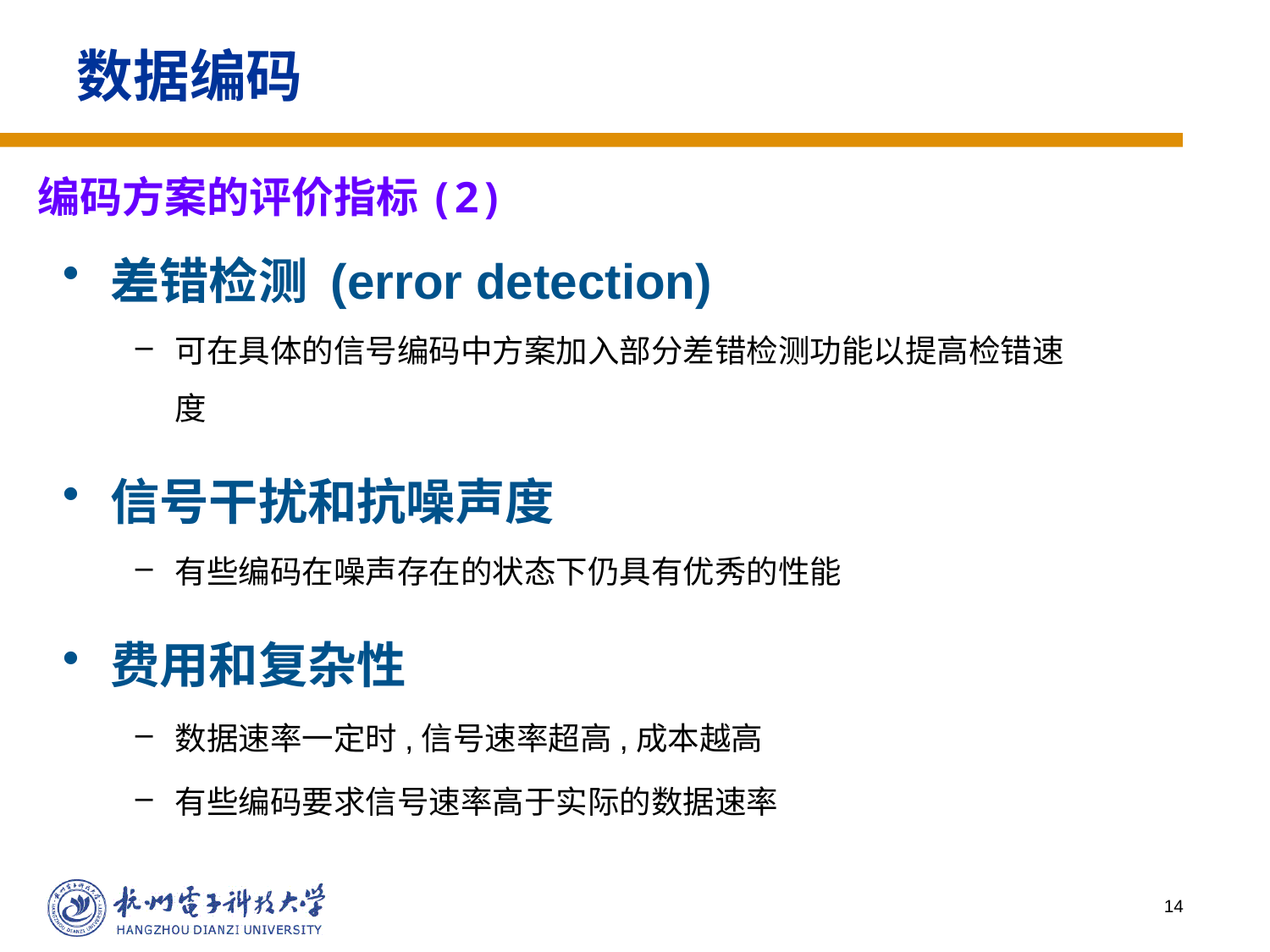

数据编码
# 编码方案的评价指标(2)
差错检测 (error detection)
可在具体的信号编码中方案加入部分差错检测功能以提高检错速度
信号干扰和抗噪声度
有些编码在噪声存在的状态下仍具有优秀的性能
费用和复杂性
数据速率一定时,信号速率超高,成本越高
有些编码要求信号速率高于实际的数据速率

14